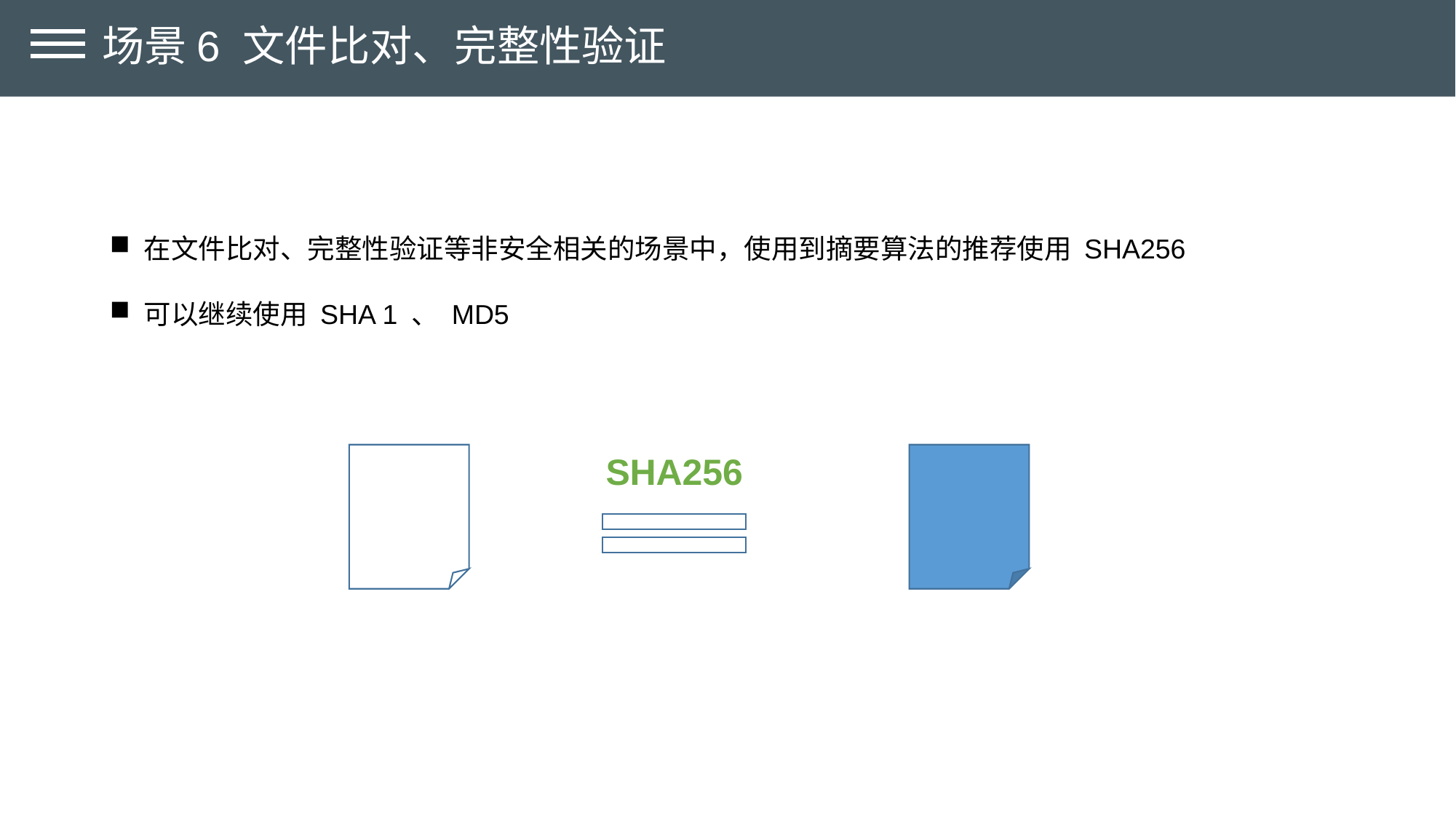

场景6 文件比对、完整性验证
在文件比对、完整性验证等非安全相关的场景中，使用到摘要算法的推荐使用 SHA256
可以继续使用 SHA 1 、 MD5
SHA256